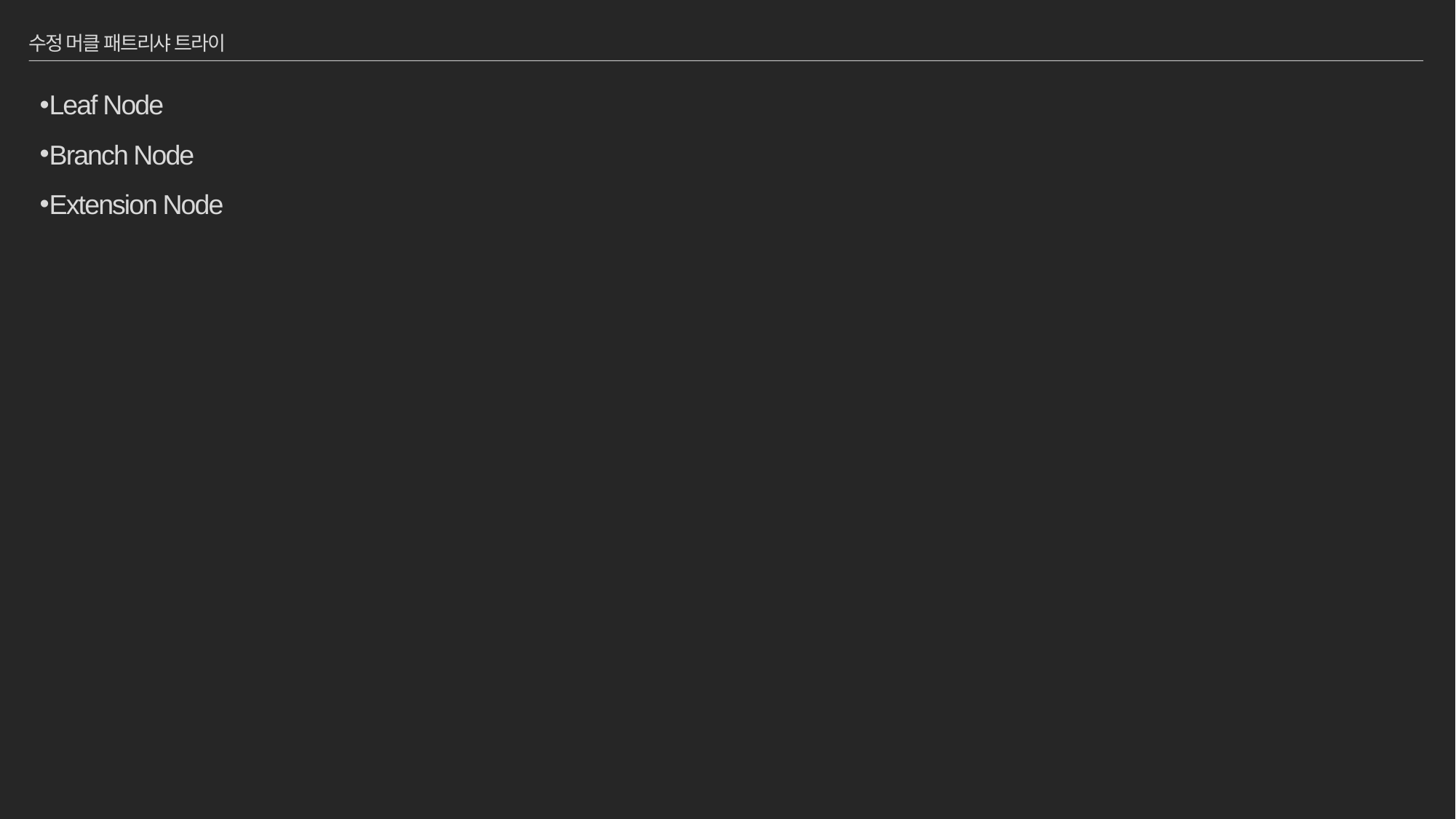

# 수정 머클 패트리샤 트라이
Leaf Node
Branch Node
Extension Node